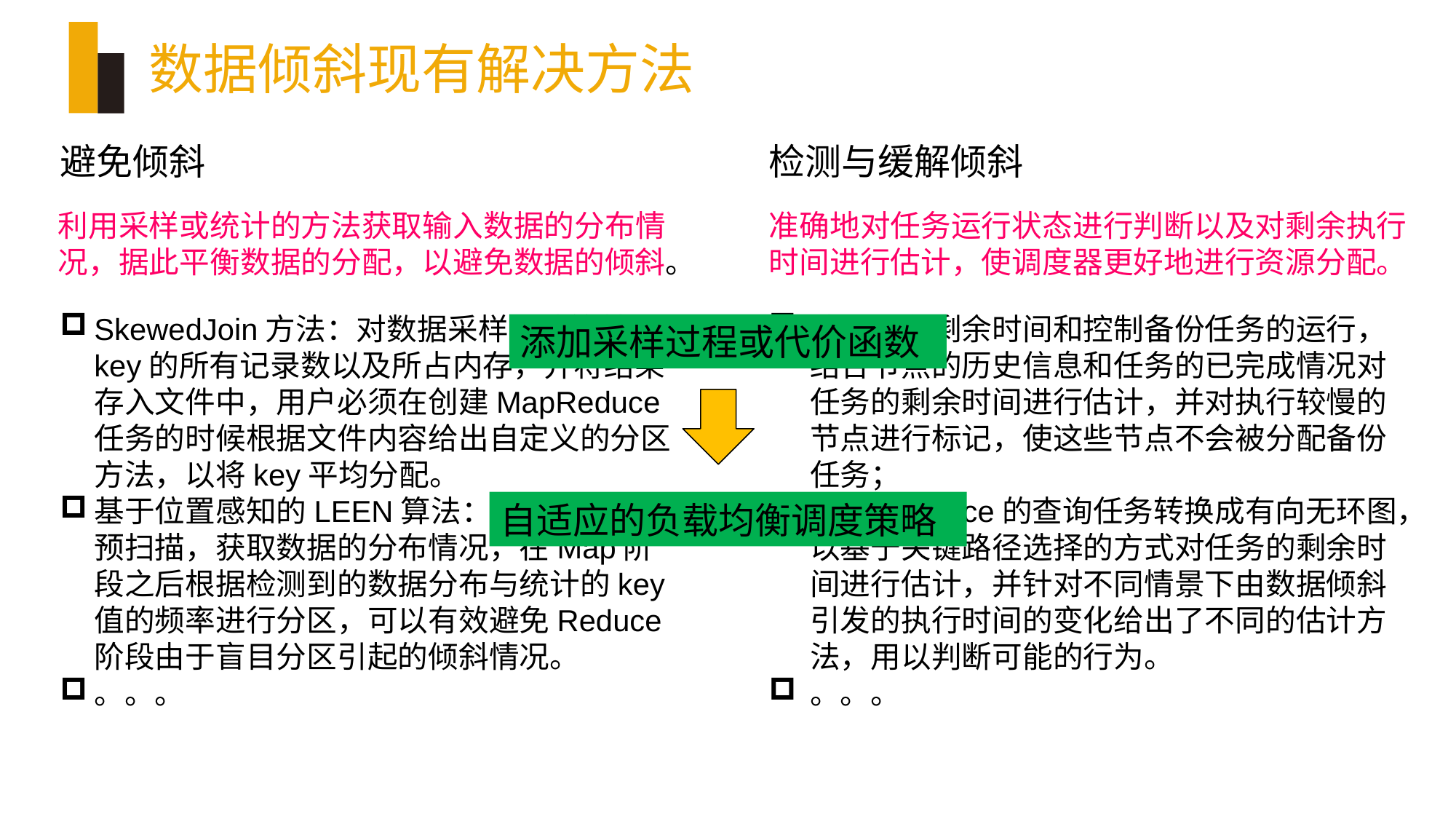

# 数据倾斜现有解决方法
避免倾斜
检测与缓解倾斜

SkewedJoin方法：对数据采样以估算某个key的所有记录数以及所占内存，并将结果存入文件中，用户必须在创建MapReduce任务的时候根据文件内容给出自定义的分区方法，以将key平均分配。
基于位置感知的LEEN算法：对输入数据预扫描，获取数据的分布情况，在Map阶段之后根据检测到的数据分布与统计的key值的频率进行分区，可以有效避免Reduce阶段由于盲目分区引起的倾斜情况。
。。。

估计任务剩余时间和控制备份任务的运行，结合节点的历史信息和任务的已完成情况对任务的剩余时间进行估计，并对执行较慢的节点进行标记，使这些节点不会被分配备份任务；
将MapRduce的查询任务转换成有向无环图，以基于关键路径选择的方式对任务的剩余时间进行估计，并针对不同情景下由数据倾斜引发的执行时间的变化给出了不同的估计方法，用以判断可能的行为。
。。。
利用采样或统计的方法获取输入数据的分布情况，据此平衡数据的分配，以避免数据的倾斜。
准确地对任务运行状态进行判断以及对剩余执行时间进行估计，使调度器更好地进行资源分配。
添加采样过程或代价函数

自适应的负载均衡调度策略